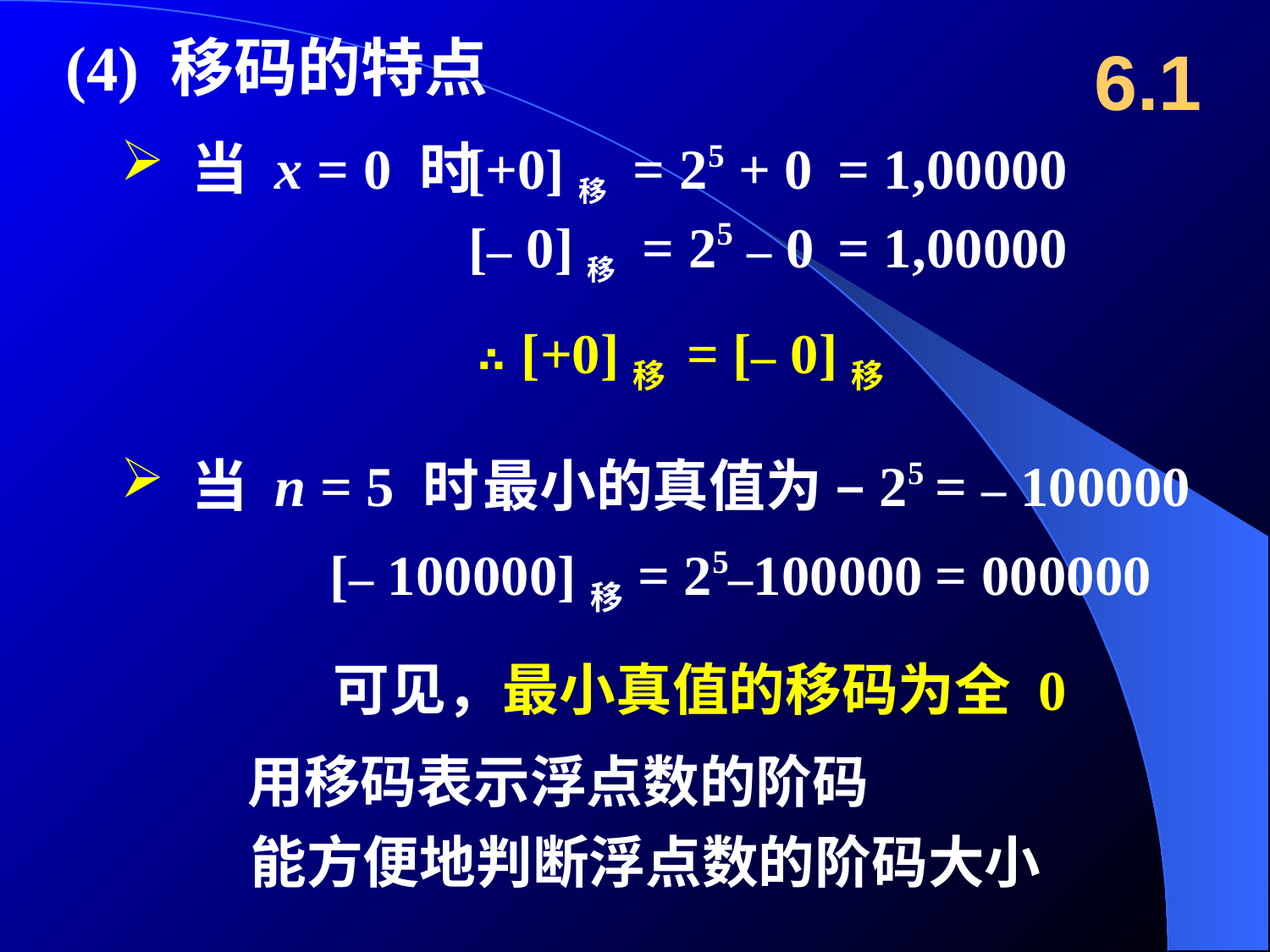

(4) 移码的特点
6.1
 当 x = 0 时
[+0]移 = 25 + 0
= 1,00000
[– 0]移 = 25 – 0
= 1,00000
∴ [+0]移 = [– 0]移
 当 n = 5 时
最小的真值为 –25
= – 100000
[– 100000]移
= 25–100000
= 000000
可见，最小真值的移码为全 0
用移码表示浮点数的阶码
能方便地判断浮点数的阶码大小